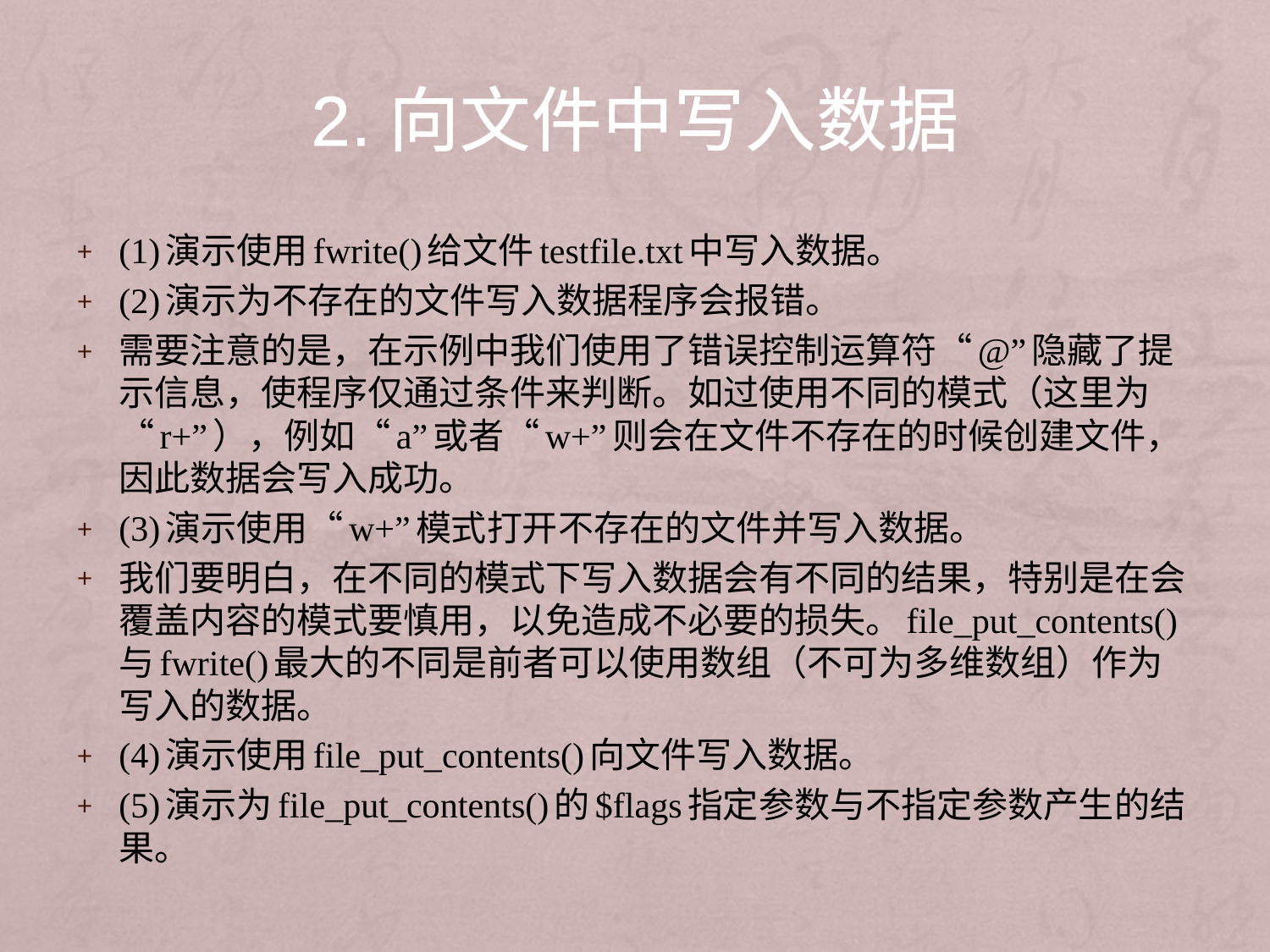

# 2.向文件中写入数据
(1)演示使用fwrite()给文件testfile.txt中写入数据。
(2)演示为不存在的文件写入数据程序会报错。
需要注意的是，在示例中我们使用了错误控制运算符“@”隐藏了提示信息，使程序仅通过条件来判断。如过使用不同的模式（这里为“r+”），例如“a”或者“w+”则会在文件不存在的时候创建文件，因此数据会写入成功。
(3)演示使用“w+”模式打开不存在的文件并写入数据。
我们要明白，在不同的模式下写入数据会有不同的结果，特别是在会覆盖内容的模式要慎用，以免造成不必要的损失。file_put_contents()与fwrite()最大的不同是前者可以使用数组（不可为多维数组）作为写入的数据。
(4)演示使用file_put_contents()向文件写入数据。
(5)演示为file_put_contents()的$flags指定参数与不指定参数产生的结果。